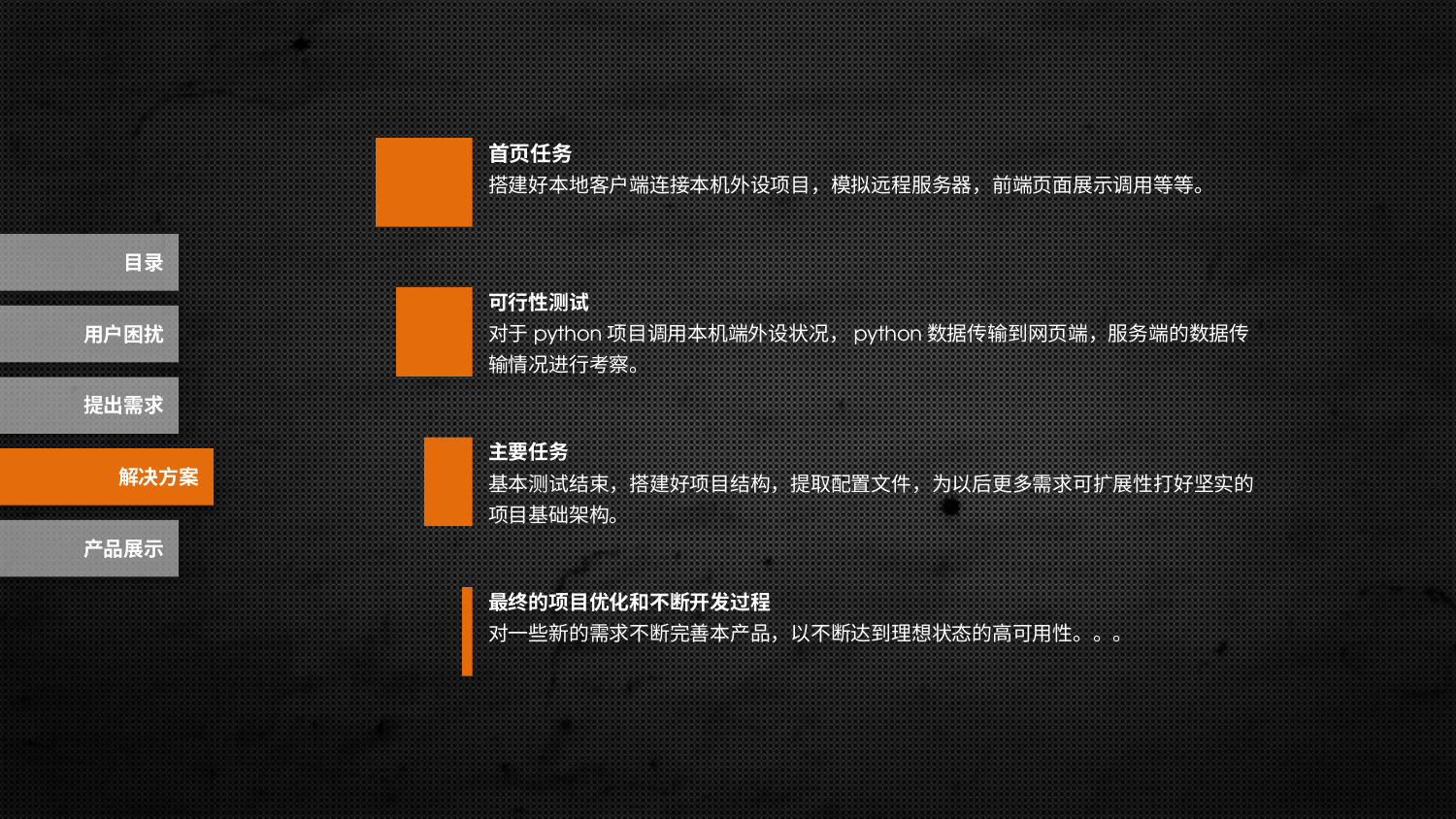

首页任务
搭建好本地客户端连接本机外设项目，模拟远程服务器，前端页面展示调用等等。

目录
可行性测试
对于python项目调用本机端外设状况，python数据传输到网页端，服务端的数据传输情况进行考察。

用户困扰

提出需求
主要任务
基本测试结束，搭建好项目结构，提取配置文件，为以后更多需求可扩展性打好坚实的项目基础架构。

解决方案

产品展示
最终的项目优化和不断开发过程
对一些新的需求不断完善本产品，以不断达到理想状态的高可用性。。。